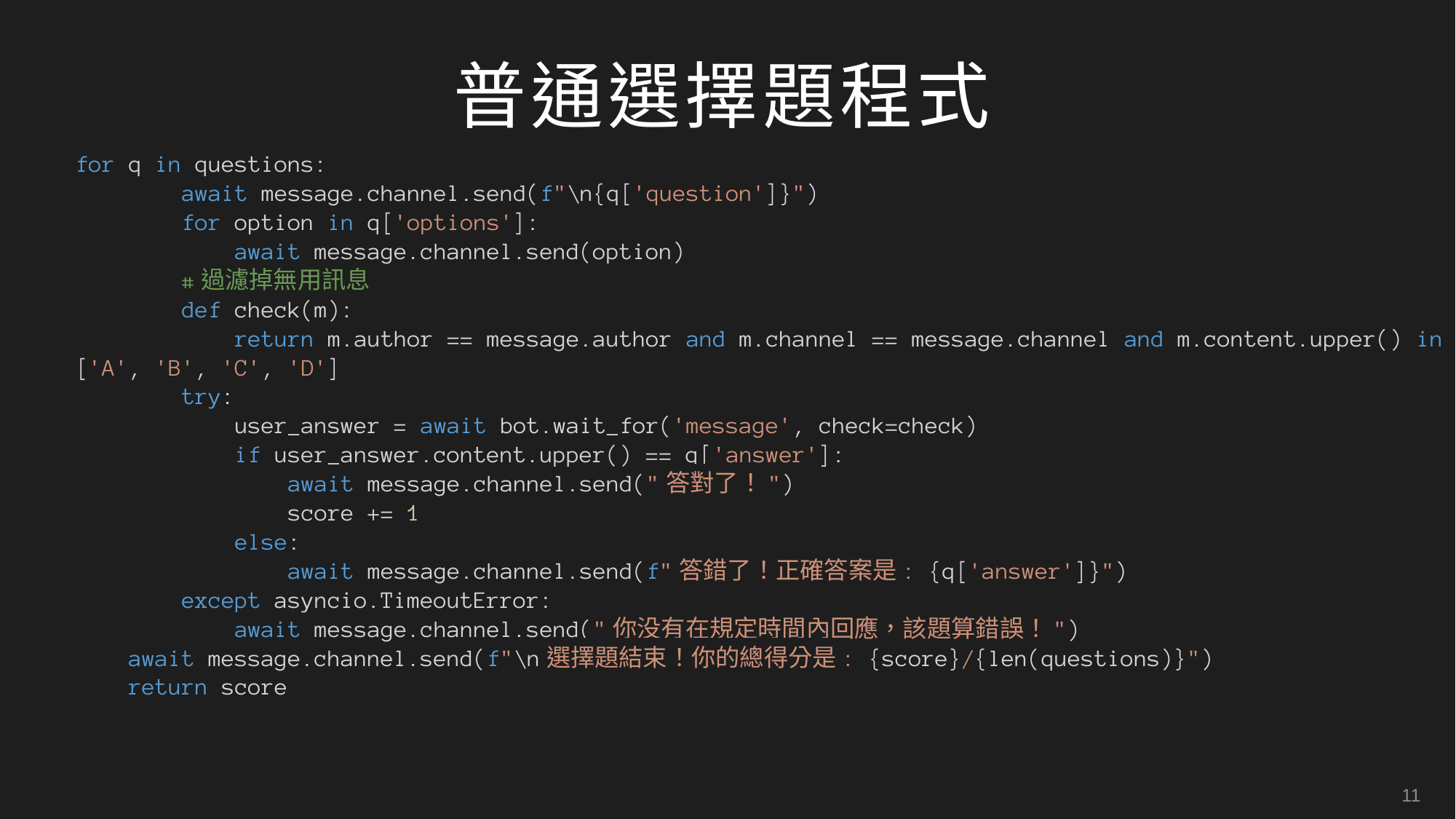

# 普通選擇題程式
for q in questions:
        await message.channel.send(f"\n{q['question']}")
        for option in q['options']:
            await message.channel.send(option)
        #過濾掉無用訊息
        def check(m):
            return m.author == message.author and m.channel == message.channel and m.content.upper() in ['A', 'B', 'C', 'D']
        try:
            user_answer = await bot.wait_for('message', check=check)
            if user_answer.content.upper() == q['answer']:
                await message.channel.send("答對了！")
                score += 1
            else:
                await message.channel.send(f"答錯了！正確答案是: {q['answer']}")
        except asyncio.TimeoutError:
            await message.channel.send("你没有在規定時間內回應，該題算錯誤！")
    await message.channel.send(f"\n選擇題結束！你的總得分是: {score}/{len(questions)}")
    return score
11